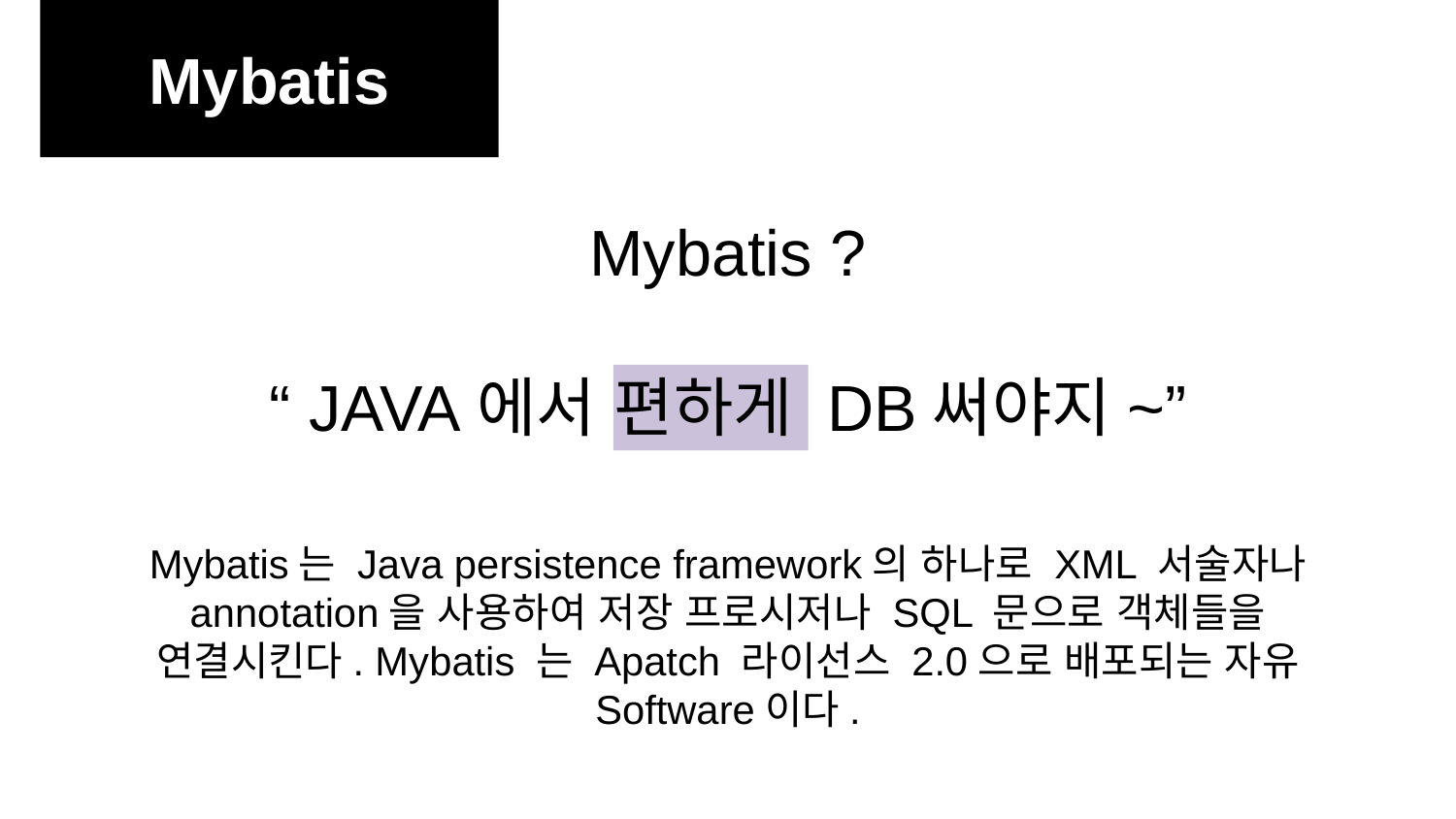

Mybatis
Mybatis ?

“ JAVA에서 편하게 DB써야지~”

Mybatis는 Java persistence framework의 하나로 XML 서술자나 annotation을 사용하여 저장 프로시저나 SQL 문으로 객체들을 연결시킨다. Mybatis 는 Apatch 라이선스 2.0으로 배포되는 자유 Software이다.